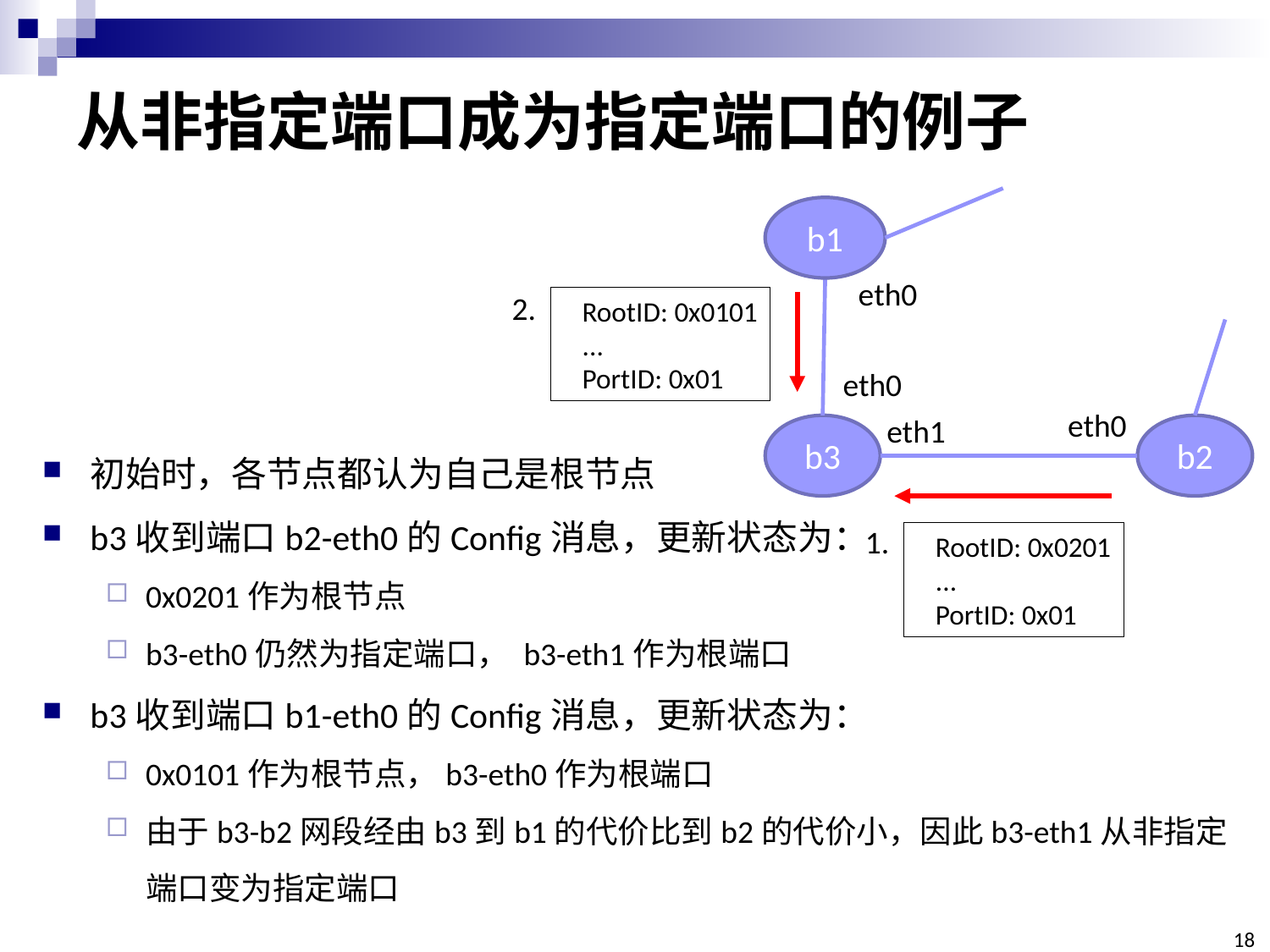

# 从非指定端口成为指定端口的例子
b1
b3
b2
eth0
eth0
eth0
eth1
2.
   RootID: 0x0101
   ...
   PortID: 0x01
初始时，各节点都认为自己是根节点
b3收到端口b2-eth0的Config消息，更新状态为：
0x0201作为根节点
b3-eth0仍然为指定端口， b3-eth1作为根端口
b3收到端口b1-eth0的Config消息，更新状态为：
0x0101作为根节点，b3-eth0作为根端口
由于b3-b2网段经由b3到b1的代价比到b2的代价小，因此b3-eth1从非指定端口变为指定端口
1.
   RootID: 0x0201
   ...
   PortID: 0x01
18